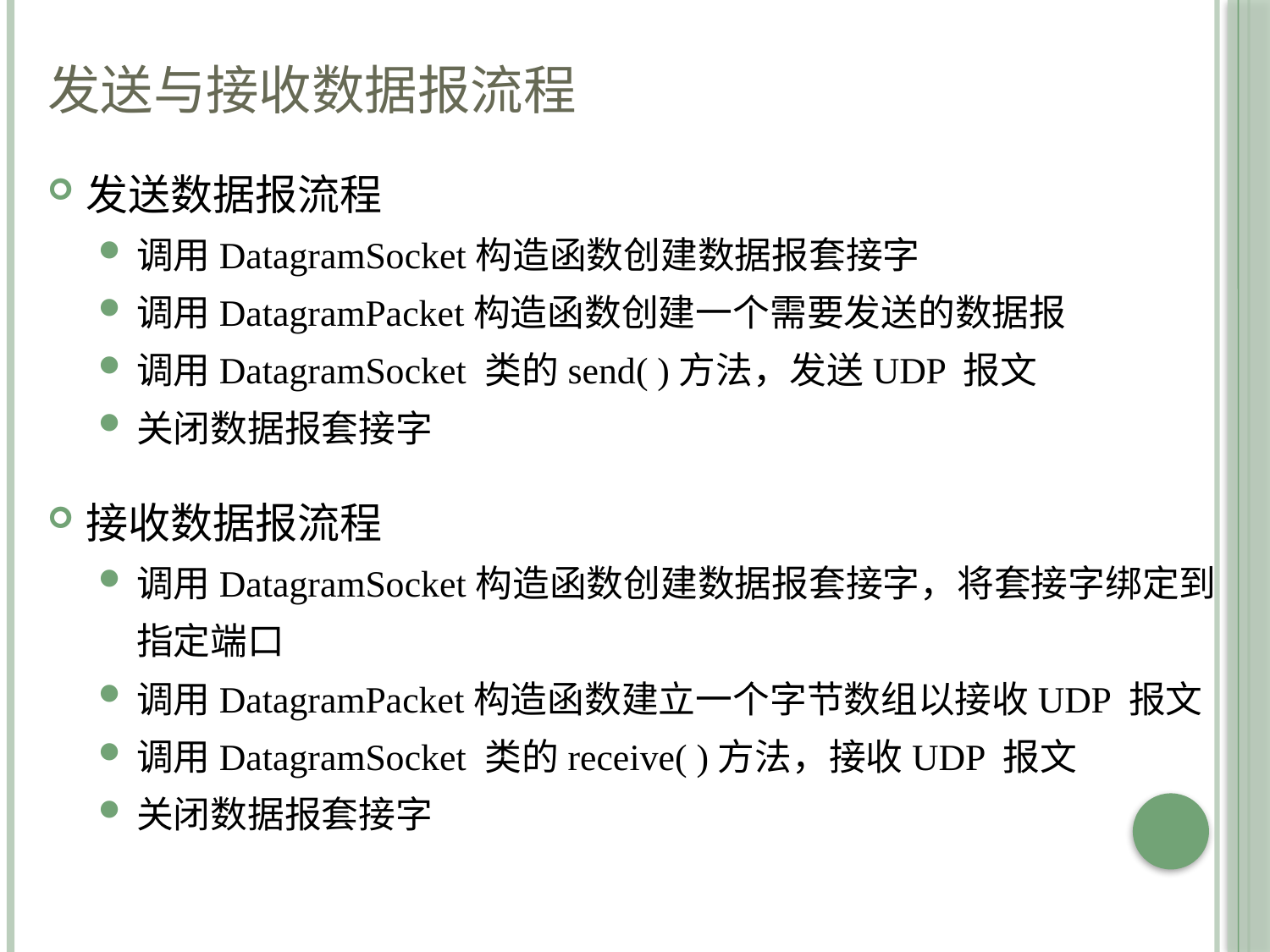

# 发送与接收数据报流程
发送数据报流程
调用DatagramSocket构造函数创建数据报套接字
调用DatagramPacket构造函数创建一个需要发送的数据报
调用DatagramSocket 类的send( )方法，发送UDP 报文
关闭数据报套接字
接收数据报流程
调用DatagramSocket构造函数创建数据报套接字，将套接字绑定到指定端口
调用DatagramPacket构造函数建立一个字节数组以接收UDP 报文
调用DatagramSocket 类的receive( )方法，接收UDP 报文
关闭数据报套接字